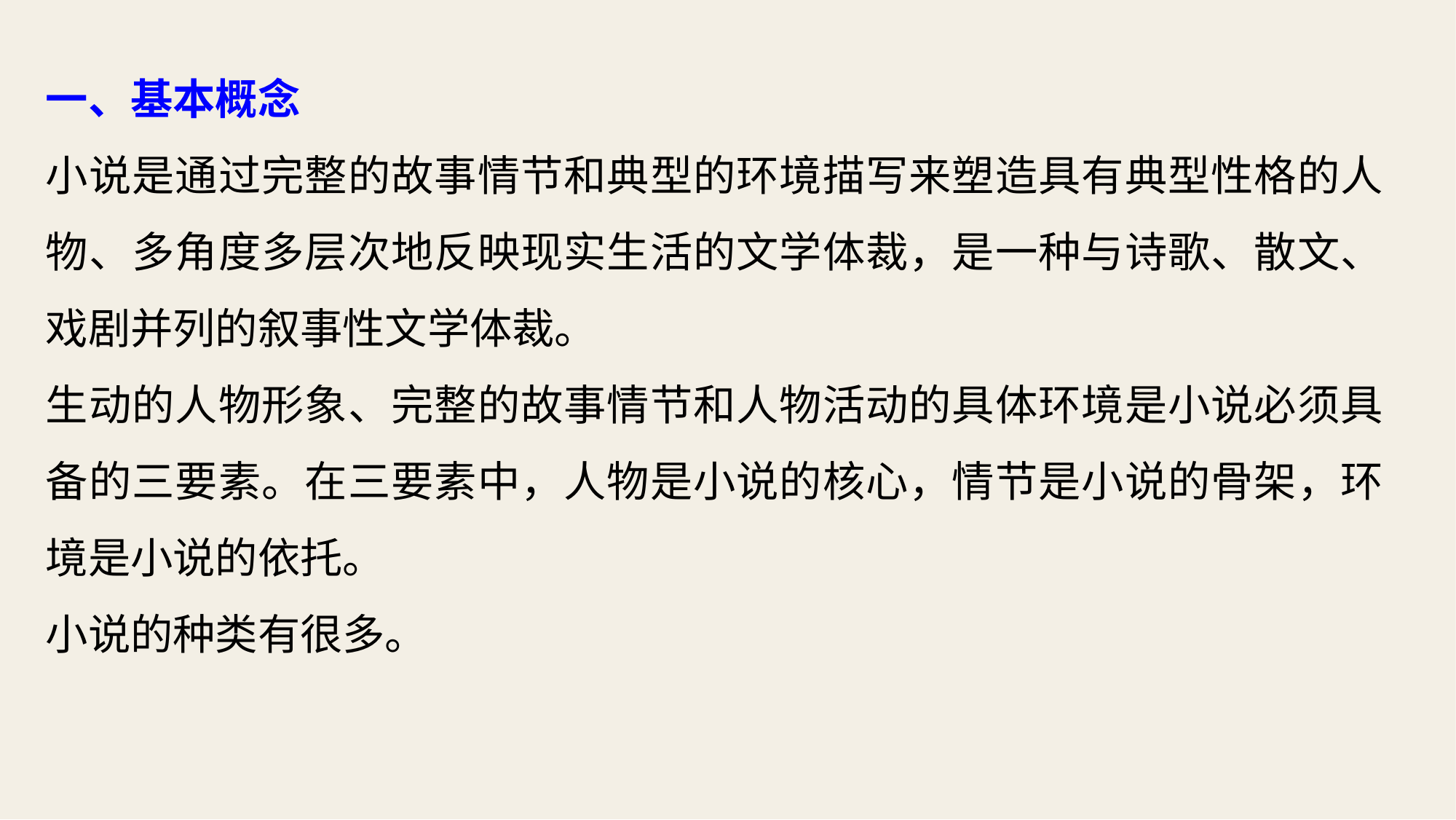

一、基本概念
小说是通过完整的故事情节和典型的环境描写来塑造具有典型性格的人物、多角度多层次地反映现实生活的文学体裁，是一种与诗歌、散文、戏剧并列的叙事性文学体裁。
生动的人物形象、完整的故事情节和人物活动的具体环境是小说必须具备的三要素。在三要素中，人物是小说的核心，情节是小说的骨架，环境是小说的依托。
小说的种类有很多。